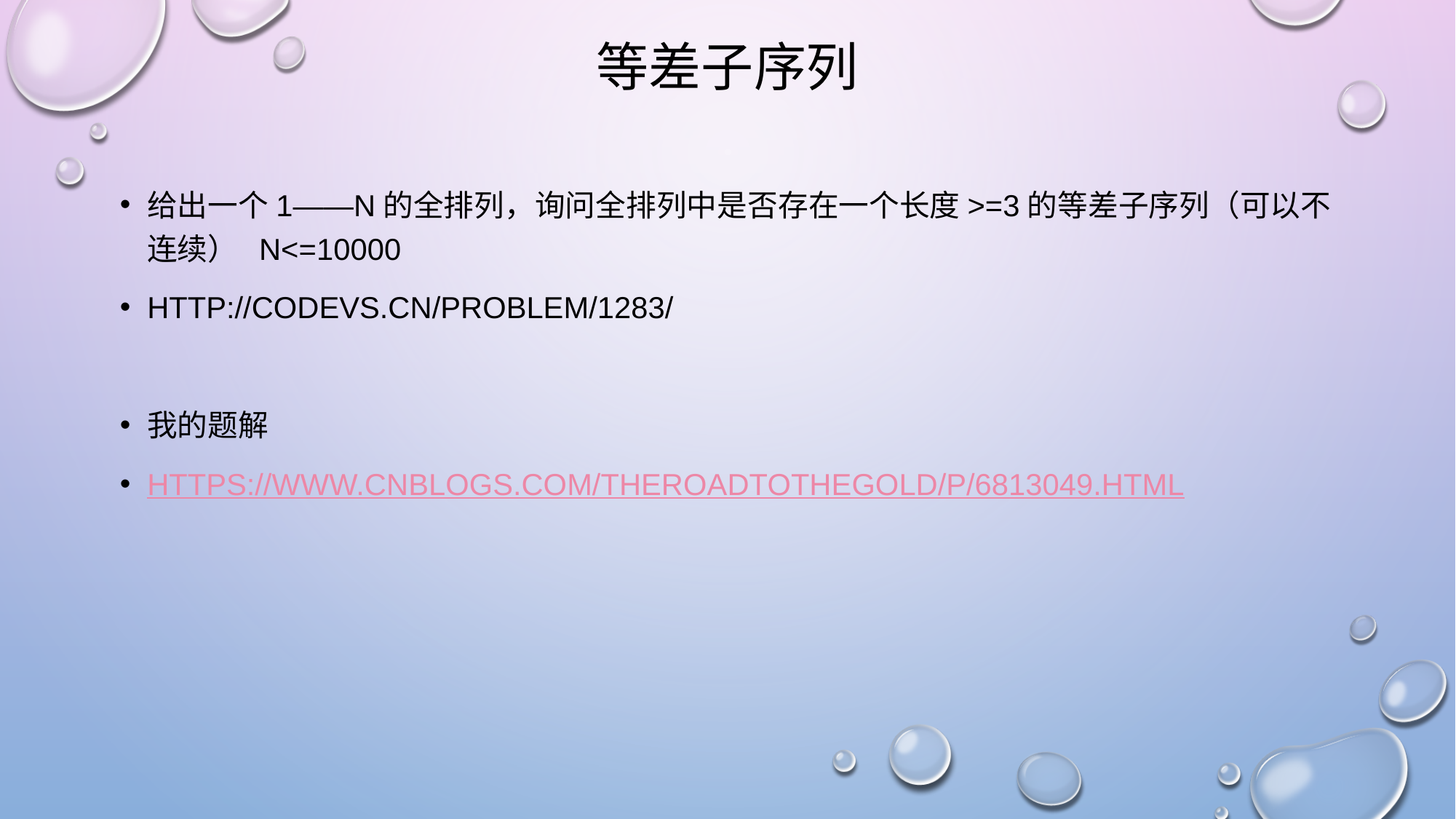

# 等差子序列
给出一个1——n的全排列，询问全排列中是否存在一个长度>=3的等差子序列（可以不连续）  n<=10000
http://codevs.cn/problem/1283/

我的题解
https://www.cnblogs.com/TheRoadToTheGold/p/6813049.html